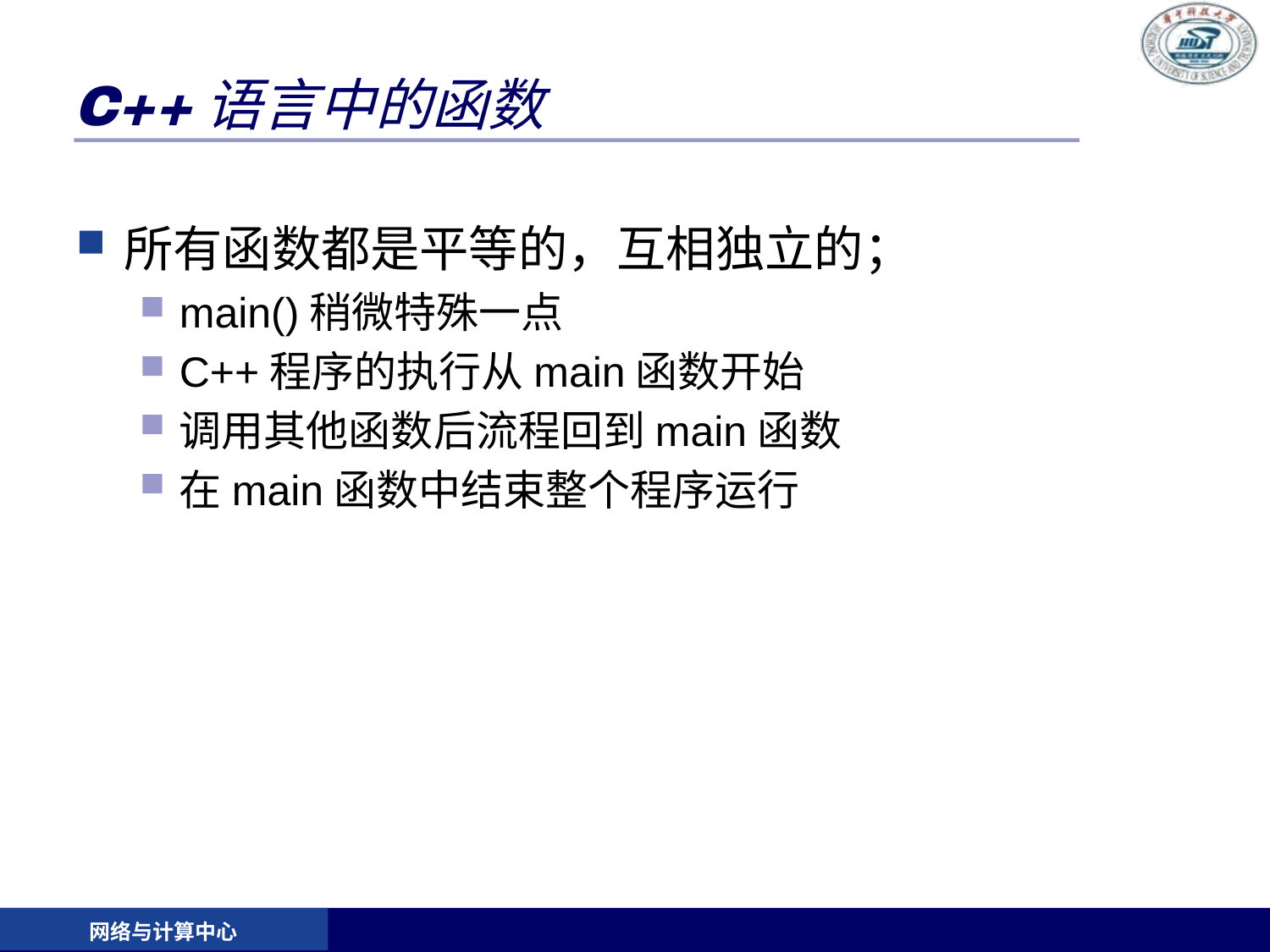

# C++语言中的函数
所有函数都是平等的，互相独立的；
main()稍微特殊一点
C++程序的执行从main函数开始
调用其他函数后流程回到main函数
在main函数中结束整个程序运行

网络与计算中心